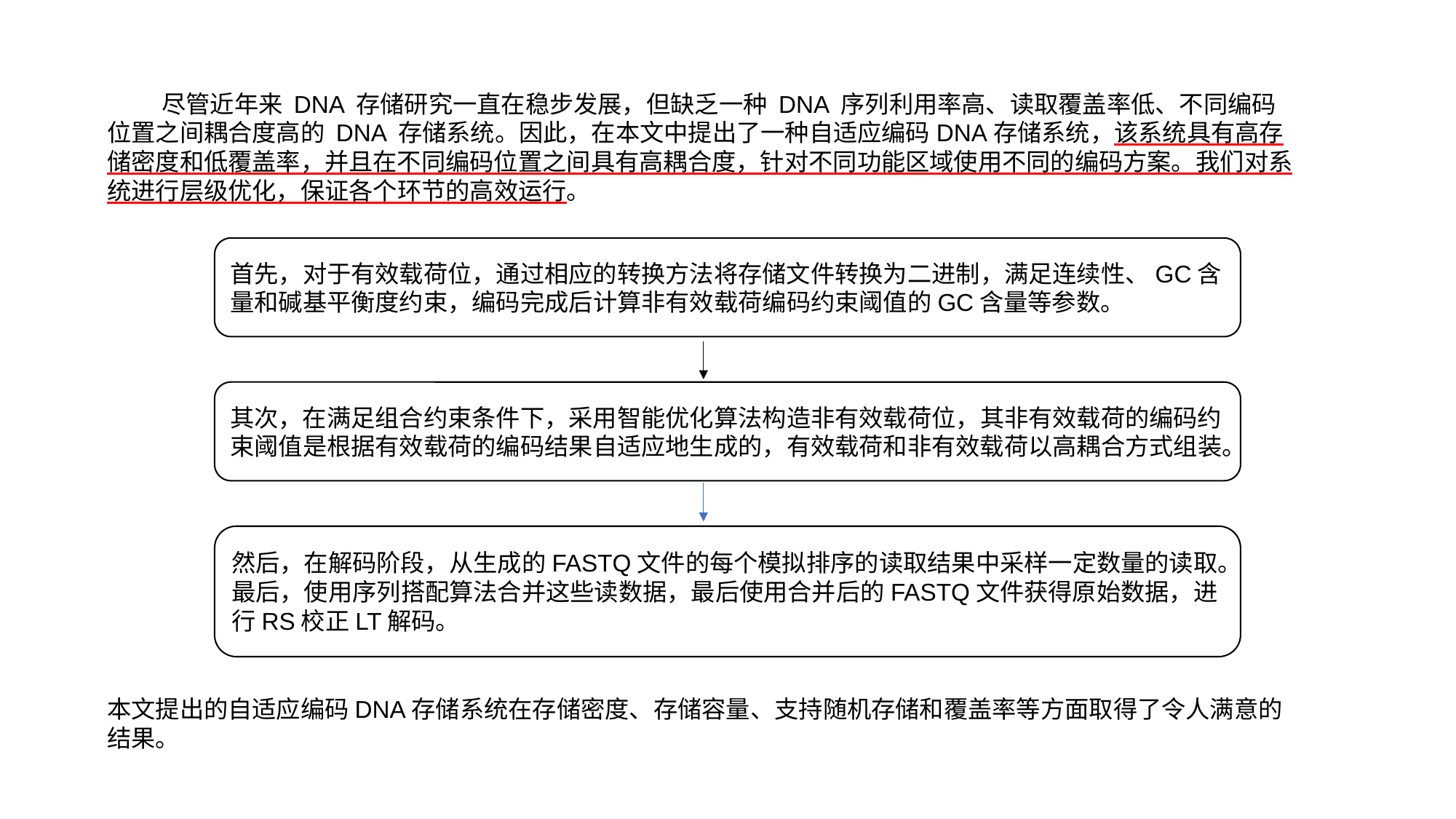

尽管近年来 DNA 存储研究一直在稳步发展，但缺乏一种 DNA 序列利用率高、读取覆盖率低、不同编码位置之间耦合度高的 DNA 存储系统。因此，在本文中提出了一种自适应编码DNA存储系统，该系统具有高存储密度和低覆盖率，并且在不同编码位置之间具有高耦合度，针对不同功能区域使用不同的编码方案。我们对系统进行层级优化，保证各个环节的高效运行。
首先，对于有效载荷位，通过相应的转换方法将存储文件转换为二进制，满足连续性、GC含量和碱基平衡度约束，编码完成后计算非有效载荷编码约束阈值的GC含量等参数。
其次，在满足组合约束条件下，采用智能优化算法构造非有效载荷位，其非有效载荷的编码约束阈值是根据有效载荷的编码结果自适应地生成的，有效载荷和非有效载荷以高耦合方式组装。
然后，在解码阶段，从生成的FASTQ文件的每个模拟排序的读取结果中采样一定数量的读取。最后，使用序列搭配算法合并这些读数据，最后使用合并后的FASTQ文件获得原始数据，进行RS校正LT解码。
本文提出的自适应编码DNA存储系统在存储密度、存储容量、支持随机存储和覆盖率等方面取得了令人满意的结果。